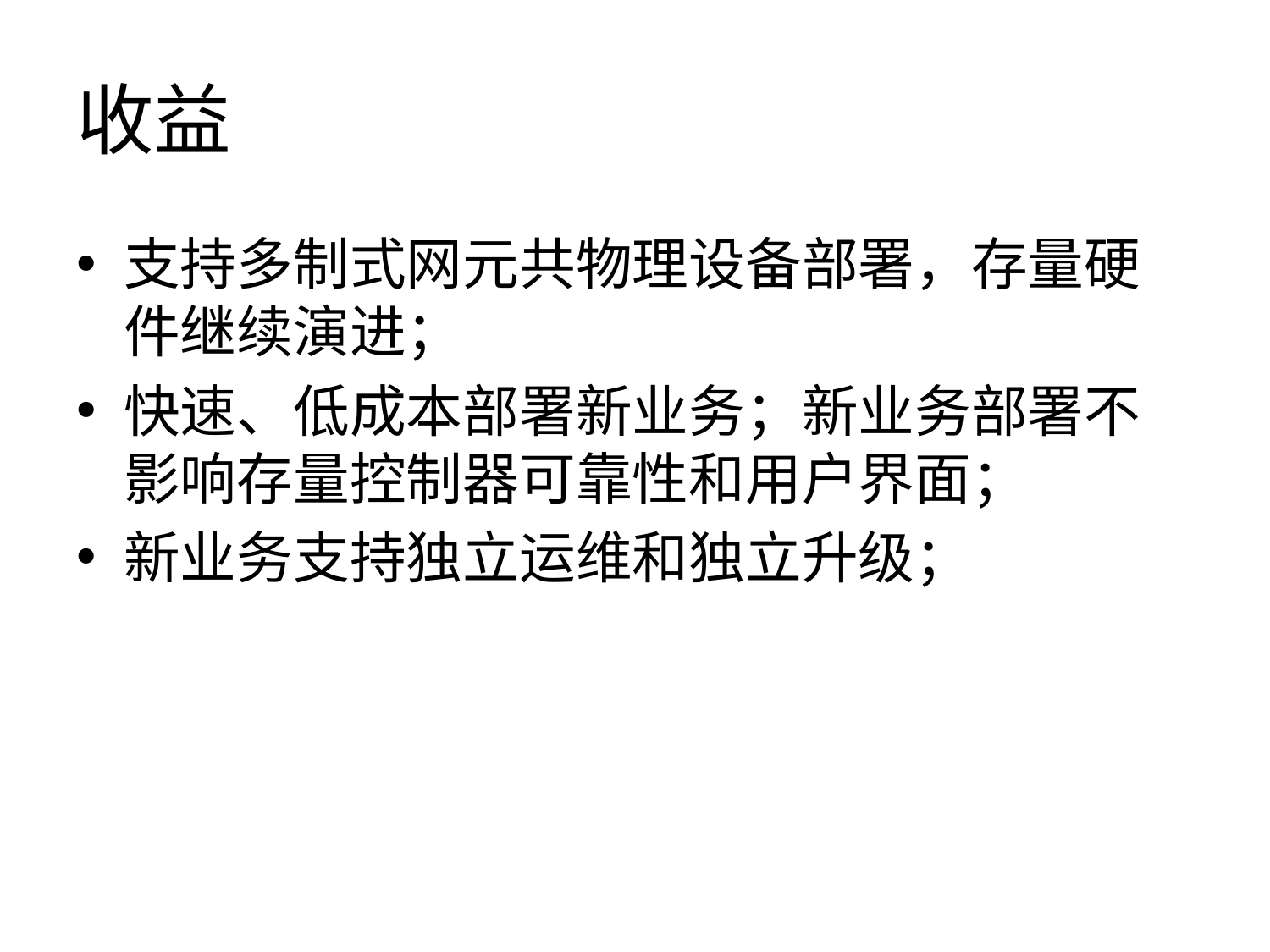

# 收益
支持多制式网元共物理设备部署，存量硬件继续演进；
快速、低成本部署新业务；新业务部署不影响存量控制器可靠性和用户界面；
新业务支持独立运维和独立升级；